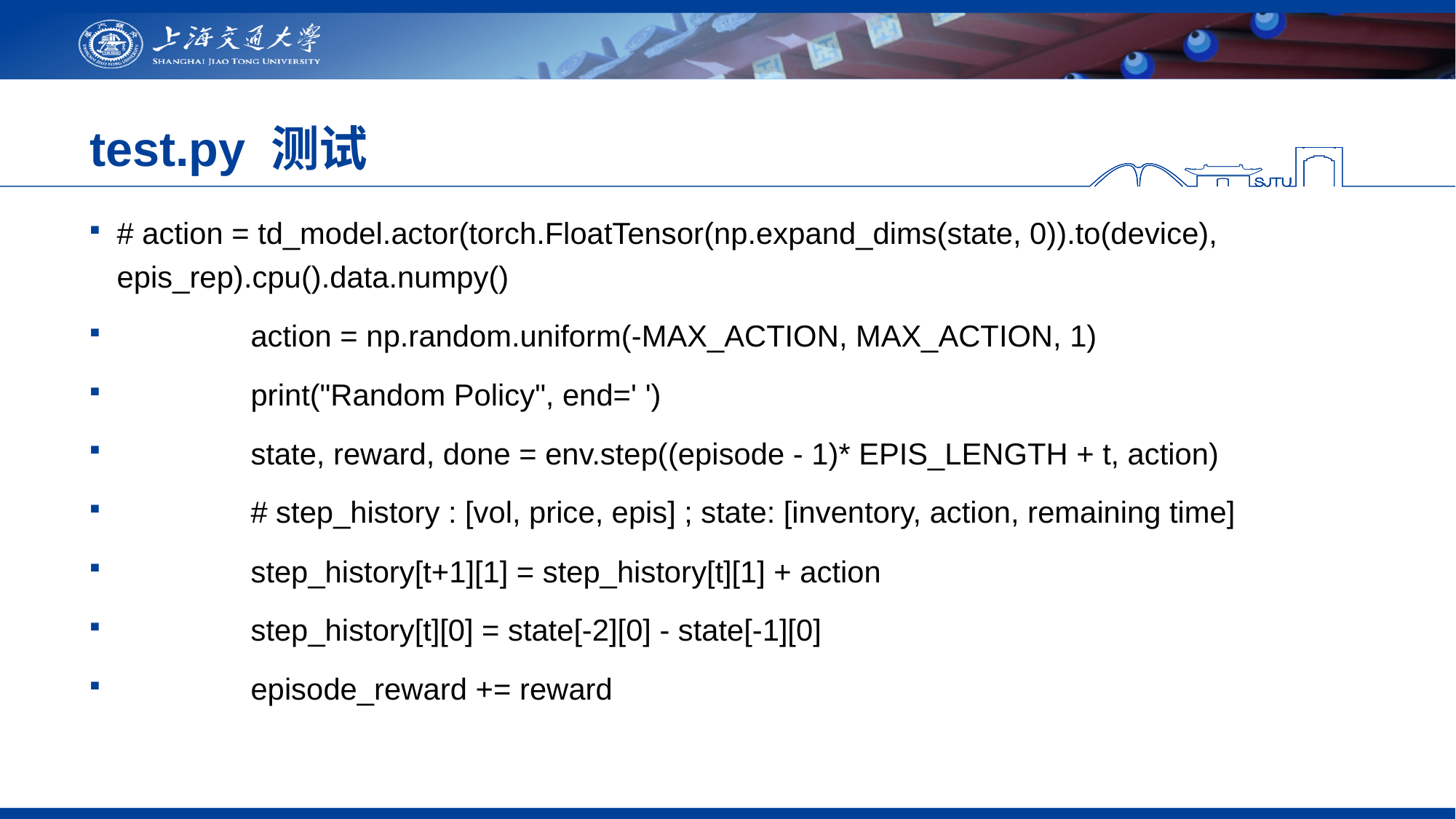

# test.py 测试
# action = td_model.actor(torch.FloatTensor(np.expand_dims(state, 0)).to(device), epis_rep).cpu().data.numpy()
                action = np.random.uniform(-MAX_ACTION, MAX_ACTION, 1)
                print("Random Policy", end=' ')
                state, reward, done = env.step((episode - 1)* EPIS_LENGTH + t, action)
                # step_history : [vol, price, epis] ; state: [inventory, action, remaining time]
                step_history[t+1][1] = step_history[t][1] + action
                step_history[t][0] = state[-2][0] - state[-1][0]
                episode_reward += reward